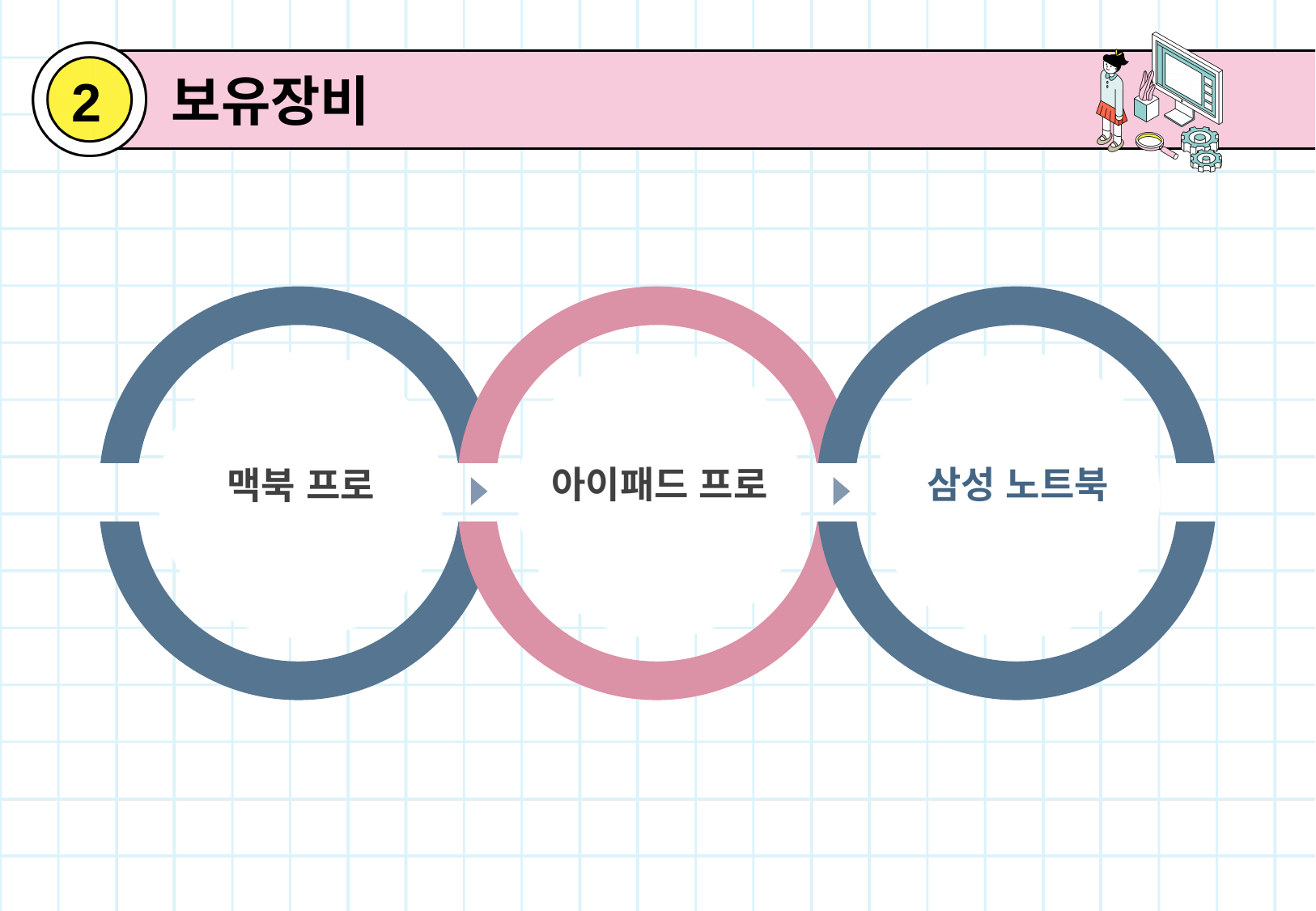

보유장비
2

아이패드 프로
삼성 노트북
맥북 프로